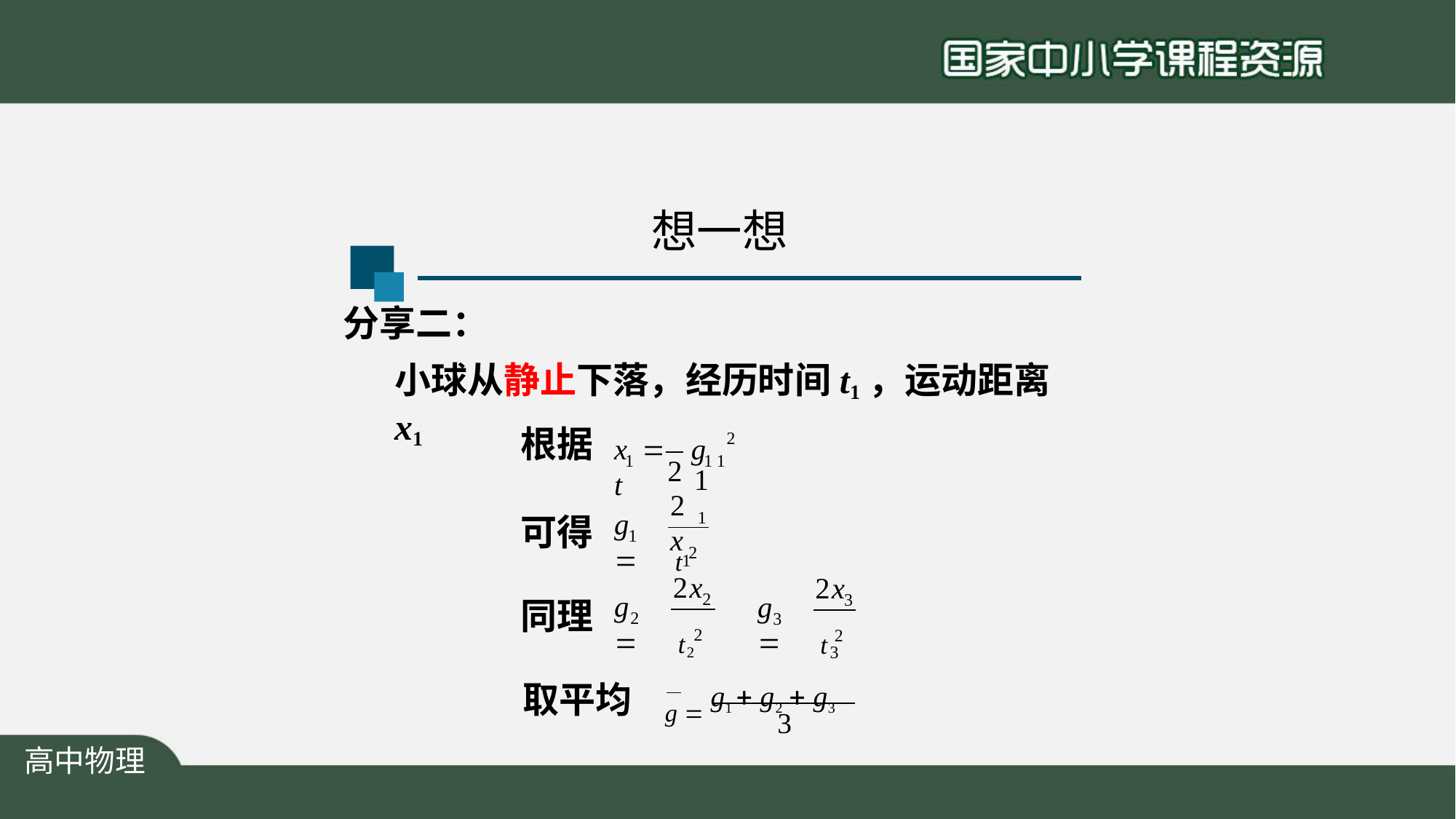

# 想一想

分享二：
小球从静止下落，经历时间t1，运动距离x1
1
根据
可得 同理
2
x =	g t
1
1 1
2
2x

g	=
1
t 2
1

1
2x
2x
g	=
g	=
2
3
t 2
t 2
2
3

2	3
g = g1 + g2 + g3
取平均

3

高中物理